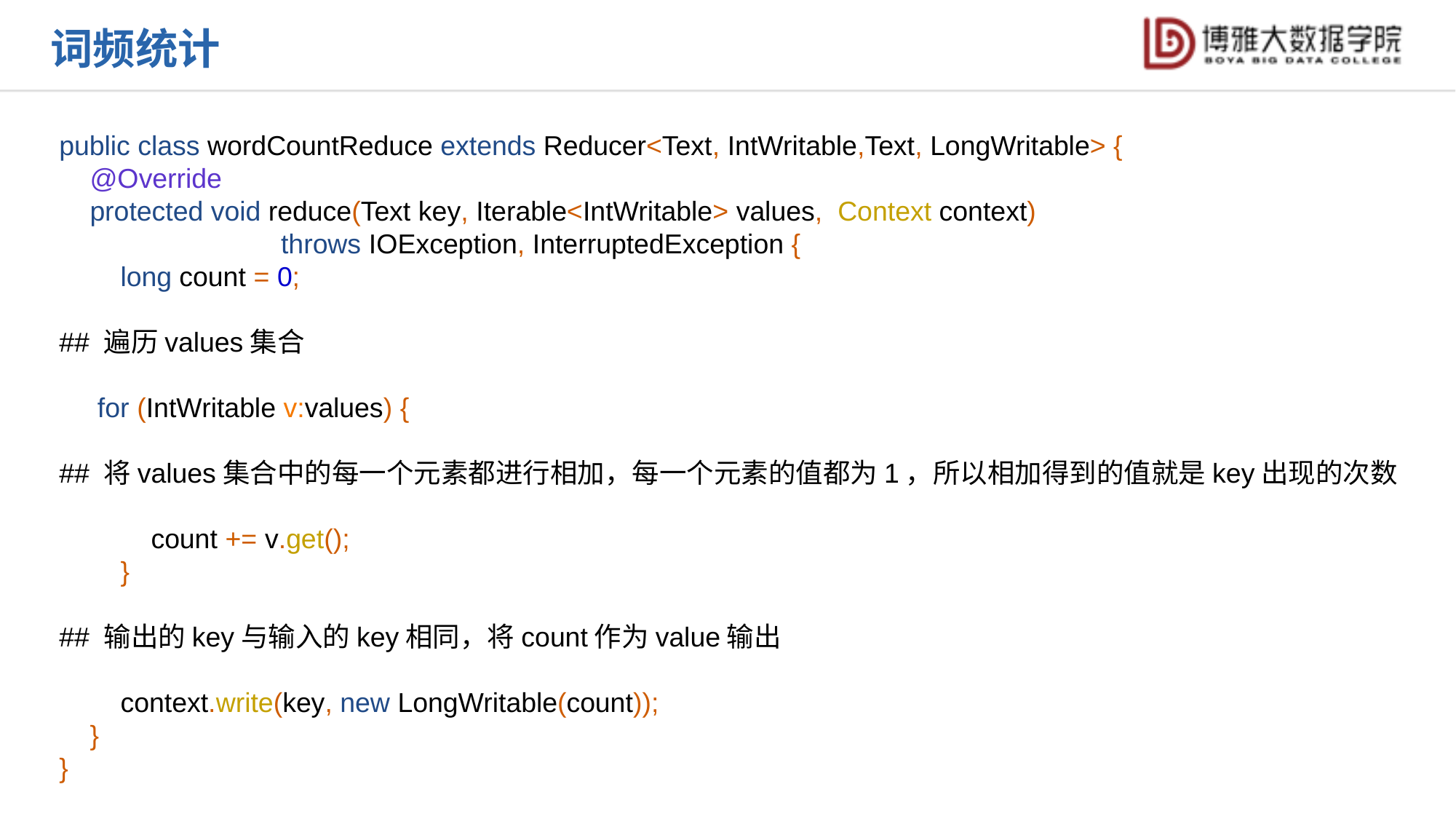

词频统计
public class wordCountReduce extends Reducer<Text, IntWritable,Text, LongWritable> {
    @Override
    protected void reduce(Text key, Iterable<IntWritable> values,  Context context)
                             throws IOException, InterruptedException {
        long count = 0;

## 遍历values集合

     for (IntWritable v:values) {

## 将values集合中的每一个元素都进行相加，每一个元素的值都为1，所以相加得到的值就是key出现的次数

            count += v.get();
        }

## 输出的key与输入的key相同，将count作为value输出

        context.write(key, new LongWritable(count));
    }
}